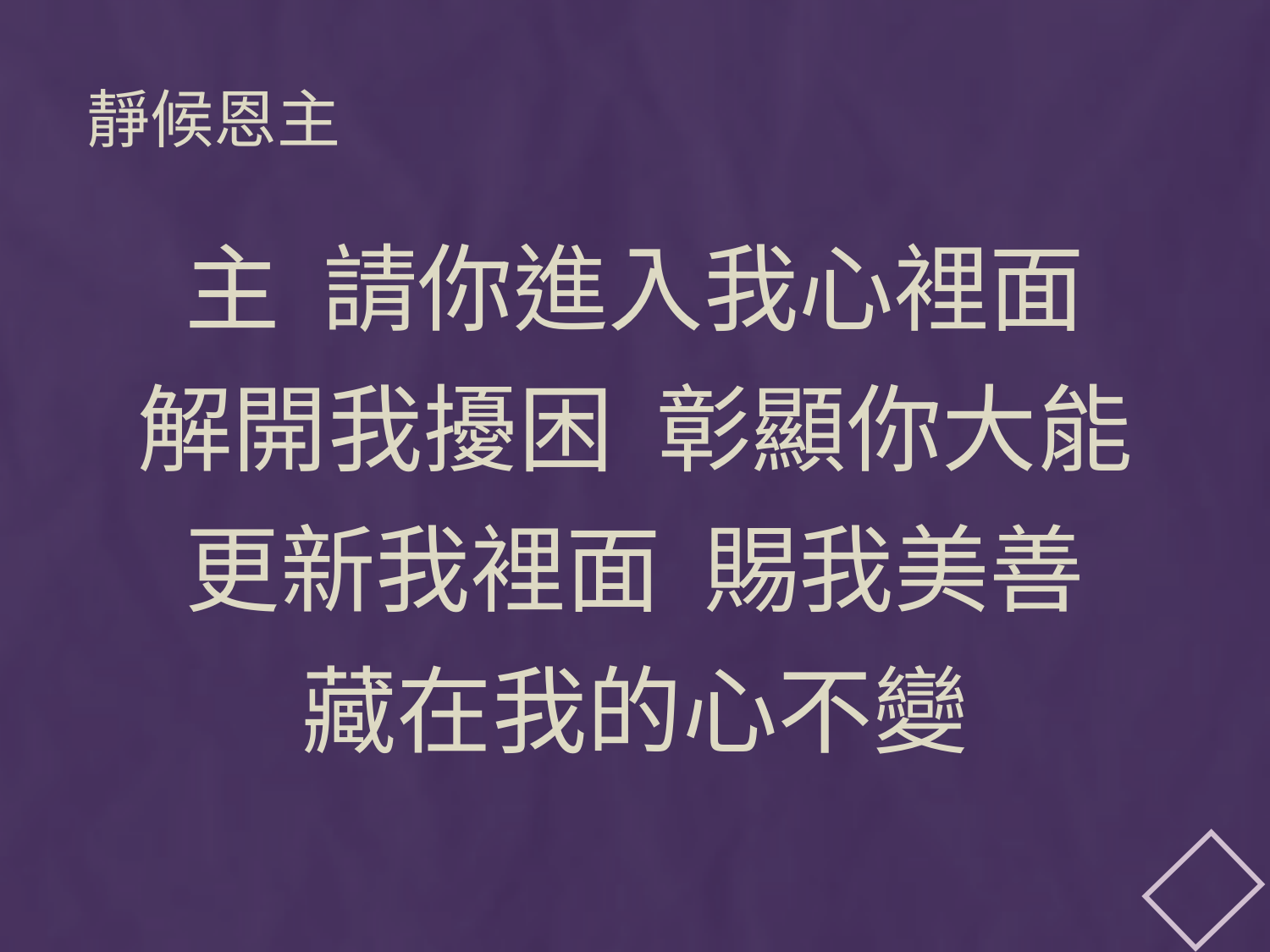

# 靜候恩主
主  請你進入我心裡面
解開我擾困  彰顯你大能
更新我裡面  賜我美善
藏在我的心不變